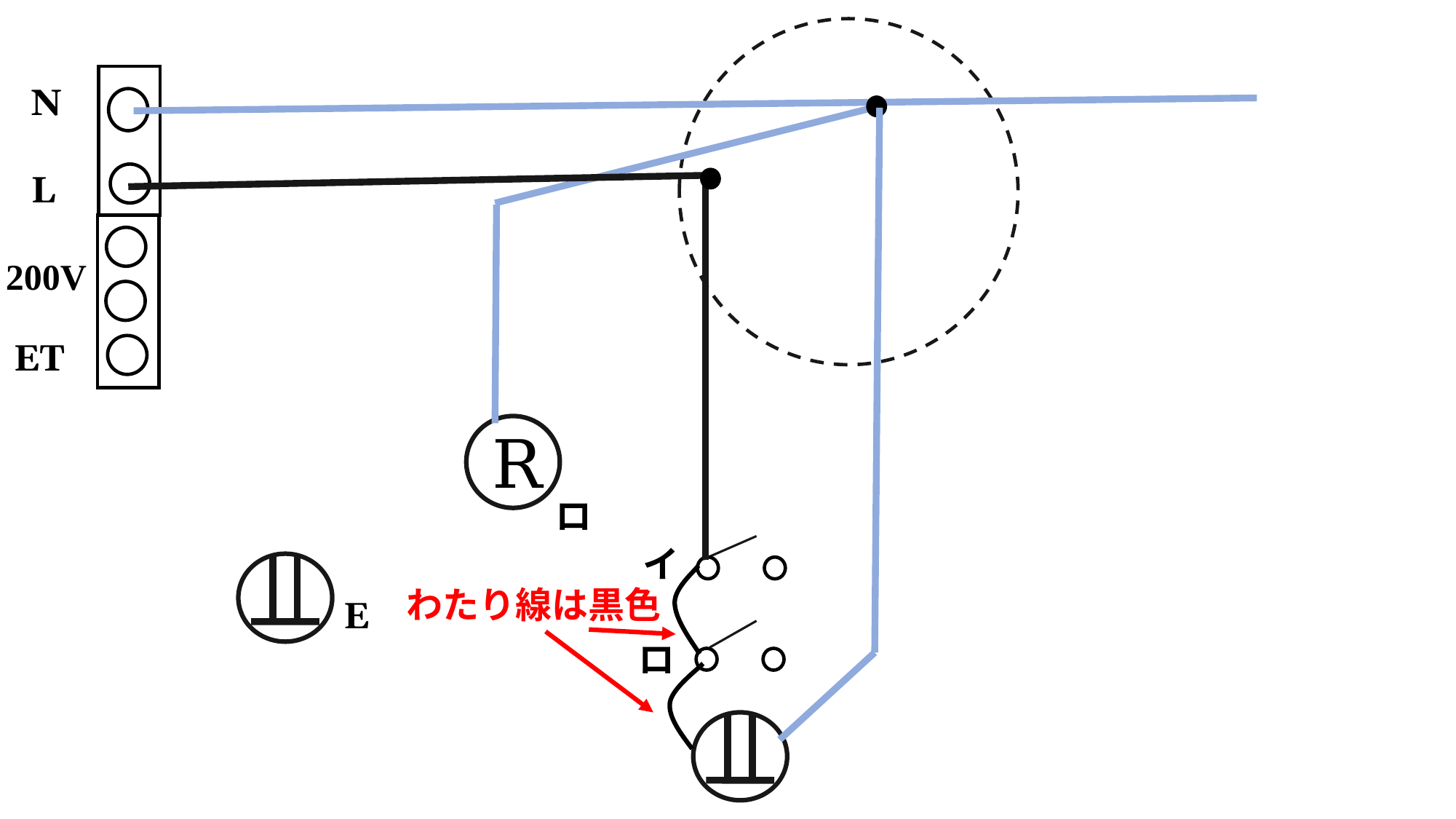

N

L

200V

ET

R

ロ
イ

わたり線は黒色
E
ロ